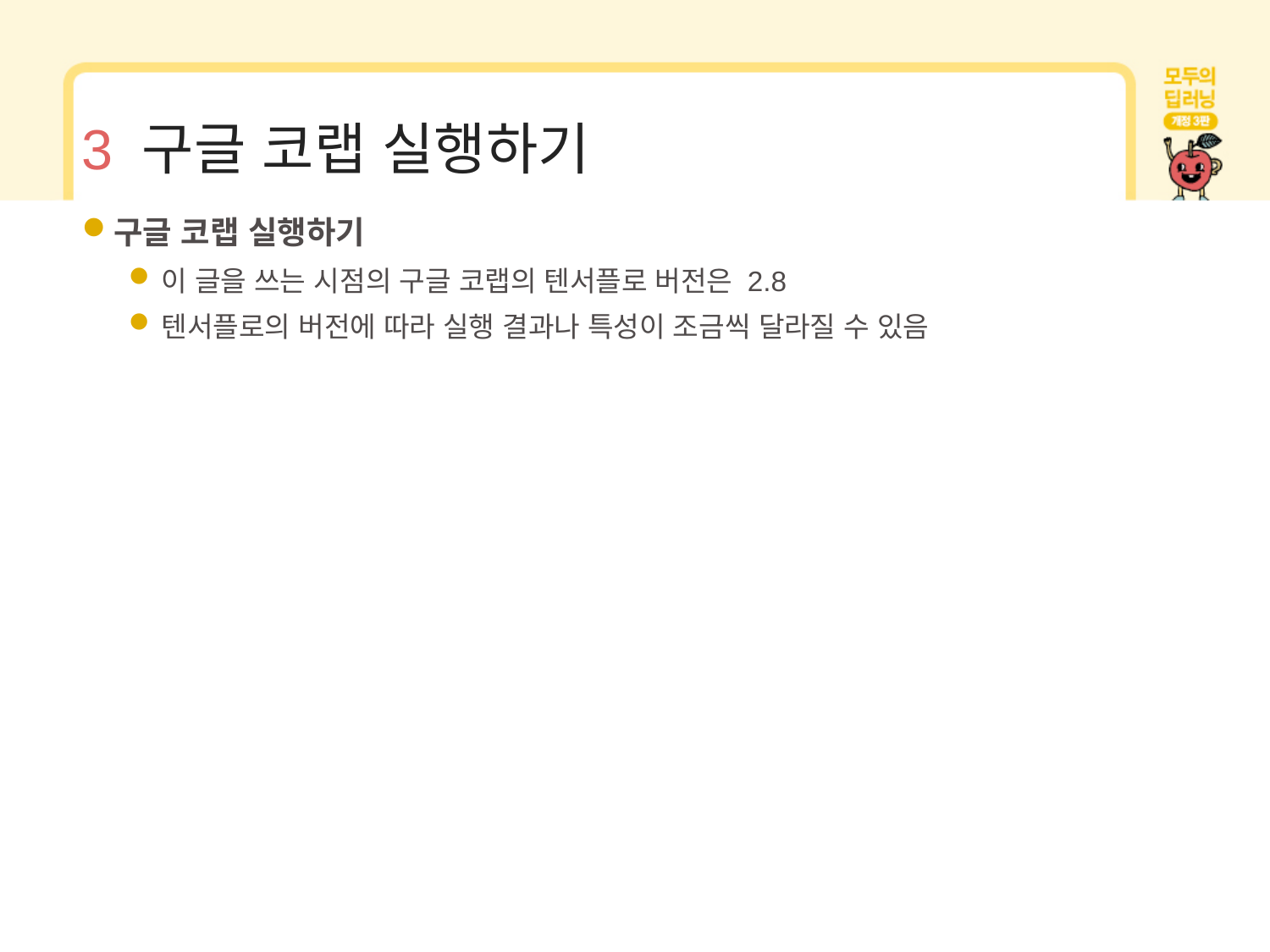

# 3 구글 코랩 실행하기
구글 코랩 실행하기
이 글을 쓰는 시점의 구글 코랩의 텐서플로 버전은 2.8
텐서플로의 버전에 따라 실행 결과나 특성이 조금씩 달라질 수 있음